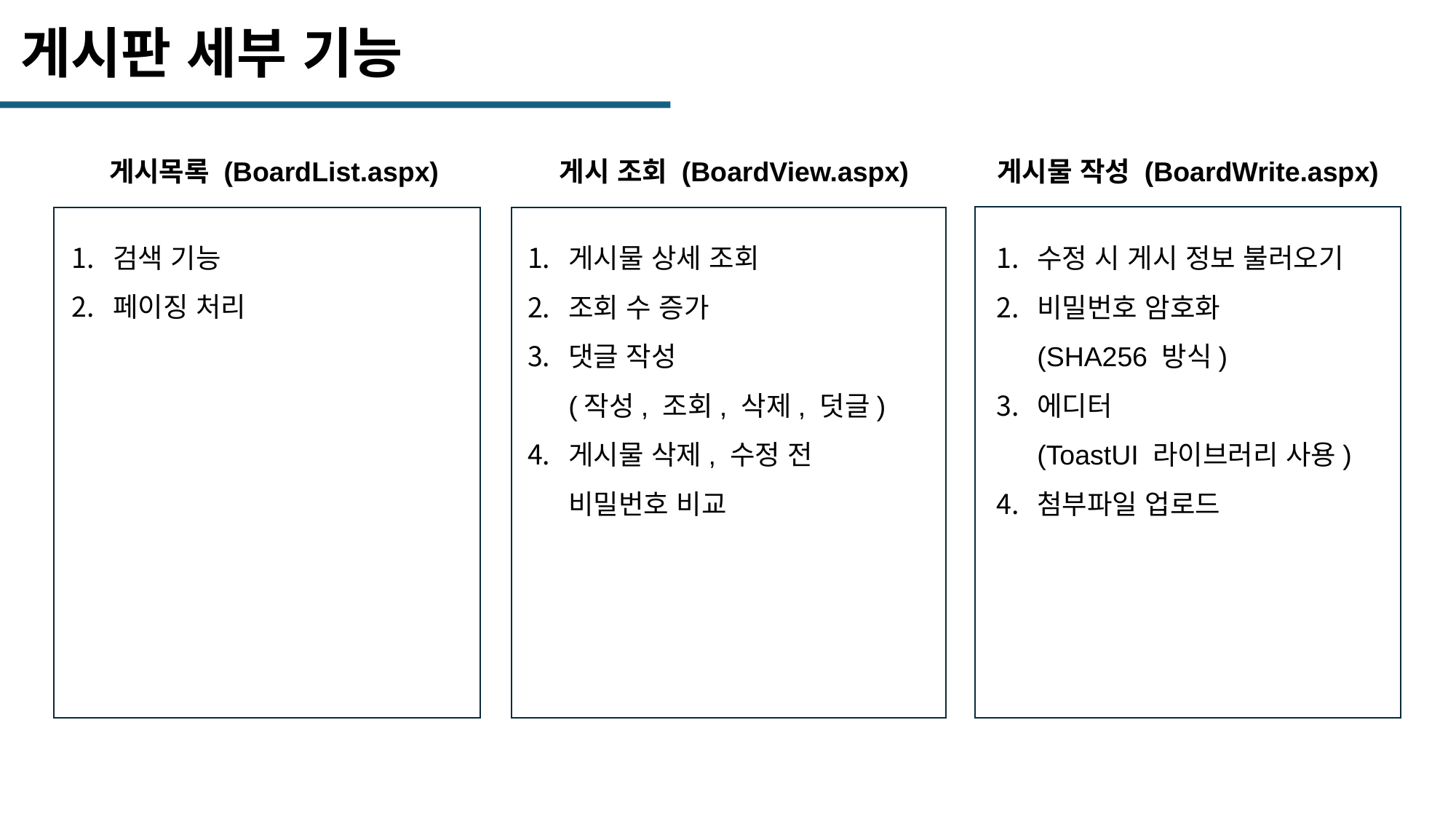

게시판 세부 기능

게시목록 (BoardList.aspx)
게시 조회 (BoardView.aspx)
게시물 작성 (BoardWrite.aspx)

검색 기능
페이징 처리
게시물 상세 조회
조회 수 증가
댓글 작성
(작성, 조회, 삭제, 덧글)
게시물 삭제, 수정 전
비밀번호 비교
수정 시 게시 정보 불러오기
비밀번호 암호화
(SHA256 방식)
에디터
(ToastUI 라이브러리 사용)
첨부파일 업로드